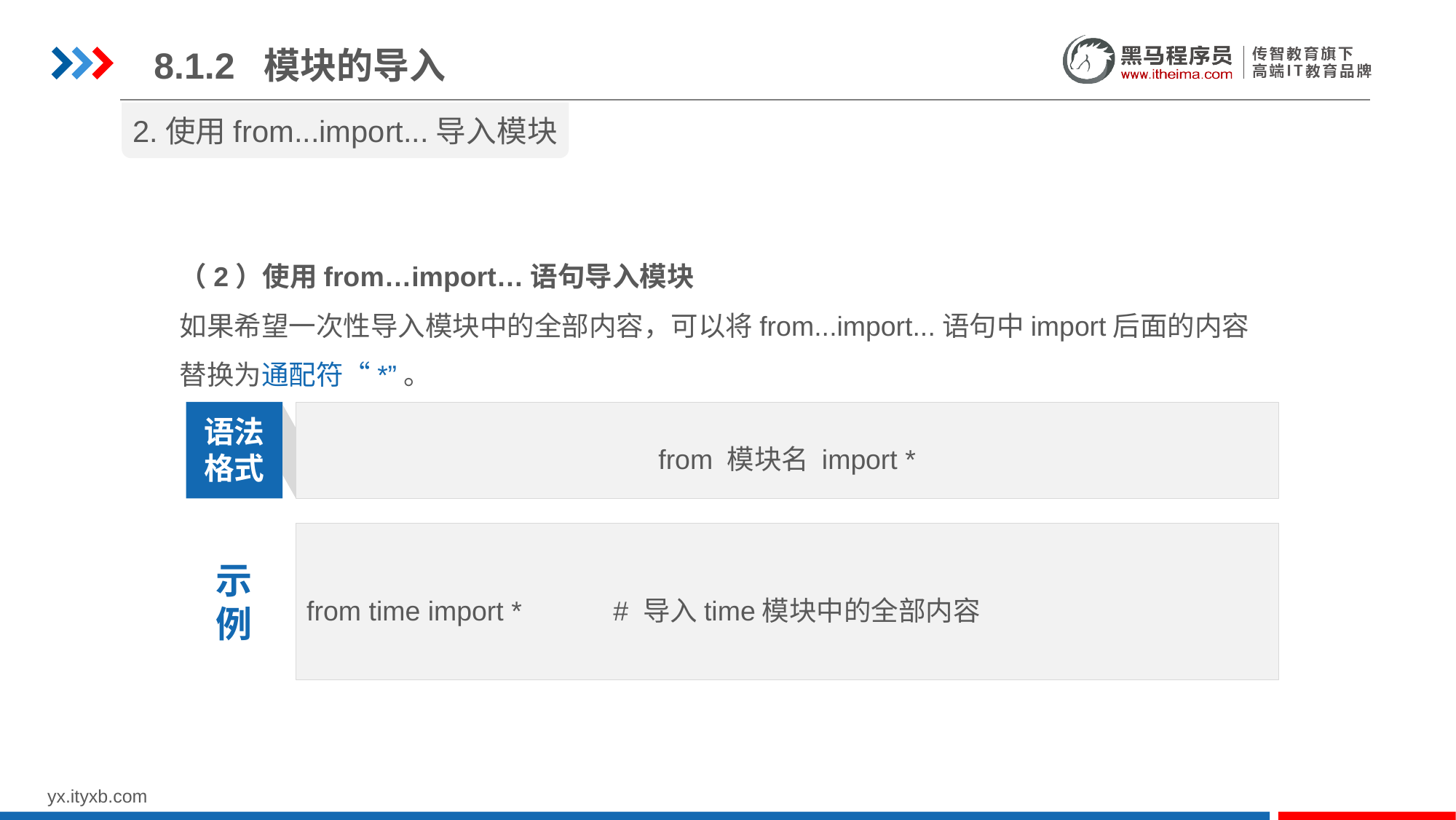

8.1.2  模块的导入

2.使用from...import...导入模块
（2）使用from…import…语句导入模块
如果希望一次性导入模块中的全部内容，可以将from...import...语句中import后面的内容替换为通配符“*”。

from 模块名 import *

语法
格式
from time import *            # 导入time模块中的全部内容
示
例